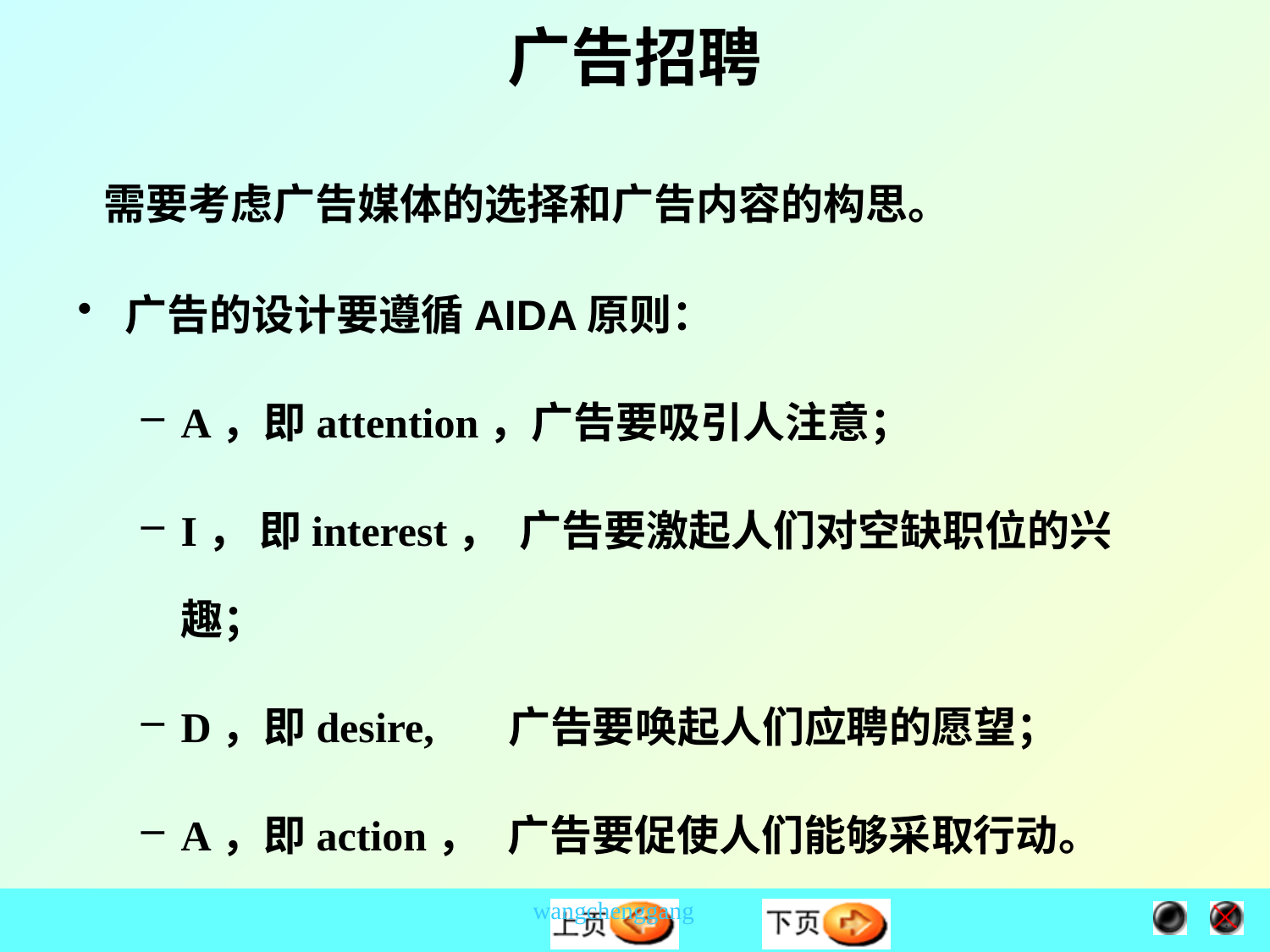

# 广告招聘
 需要考虑广告媒体的选择和广告内容的构思。
广告的设计要遵循AIDA原则：
A，即attention，广告要吸引人注意；
I， 即interest，  广告要激起人们对空缺职位的兴趣；
D，即desire,      广告要唤起人们应聘的愿望；
A，即action，   广告要促使人们能够采取行动。
wangchenggang